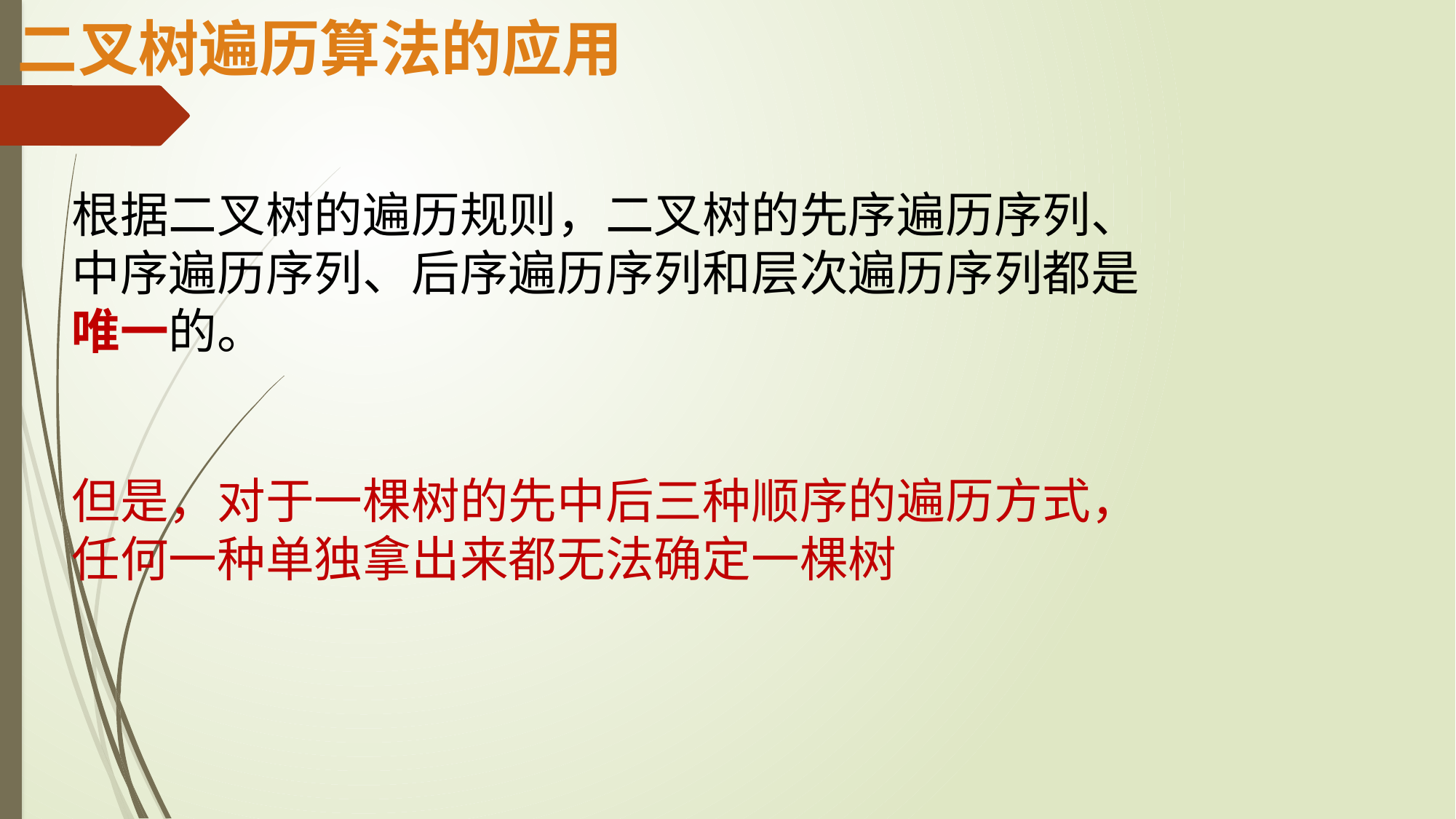

二叉树遍历算法的应用

根据二叉树的遍历规则，二叉树的先序遍历序列、中序遍历序列、后序遍历序列和层次遍历序列都是唯一的。

但是，对于一棵树的先中后三种顺序的遍历方式，任何一种单独拿出来都无法确定一棵树